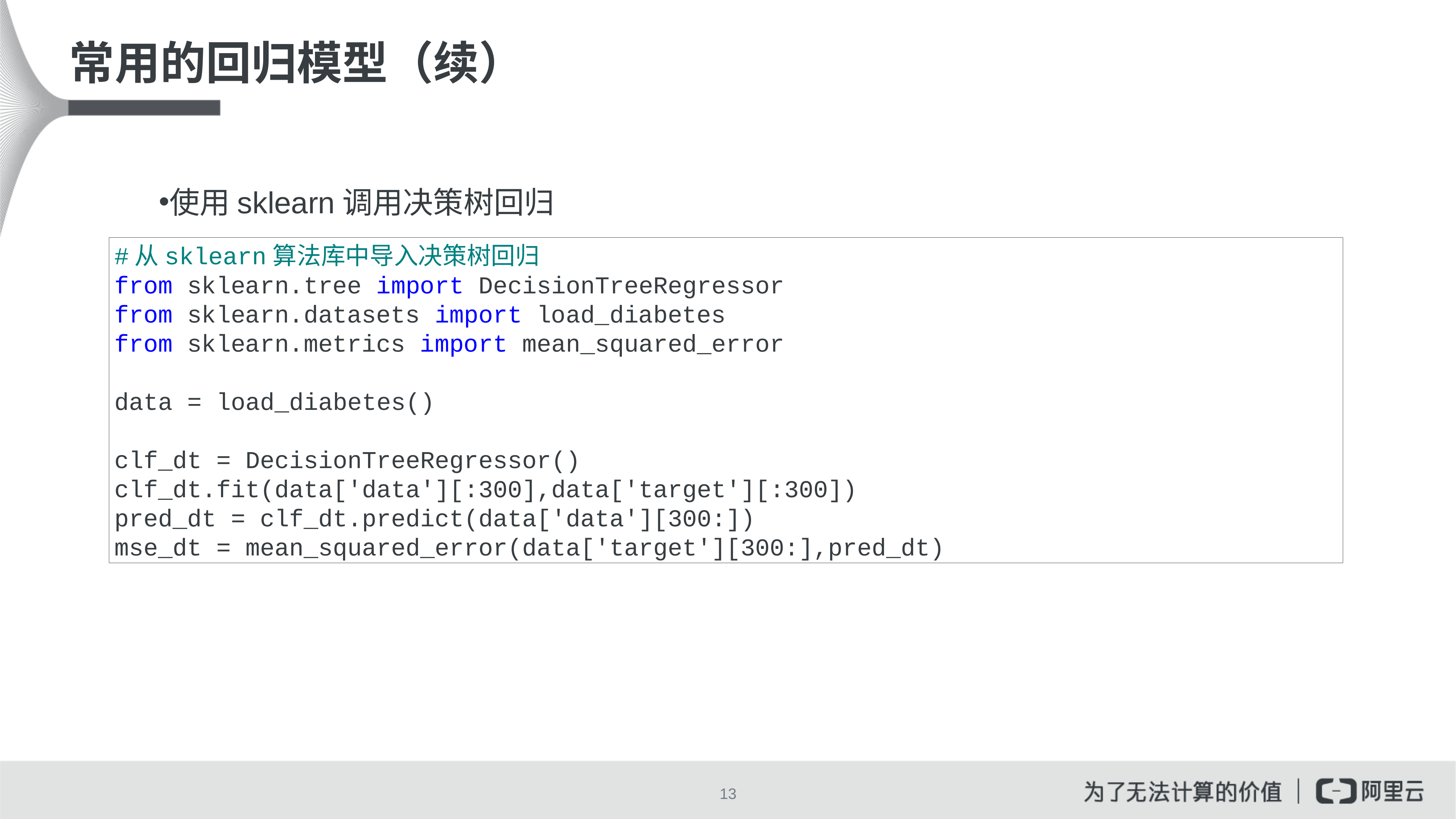

# 常用的回归模型（续）
使用sklearn调用决策树回归
#从sklearn算法库中导入决策树回归
from sklearn.tree import DecisionTreeRegressor
from sklearn.datasets import load_diabetes
from sklearn.metrics import mean_squared_error

data = load_diabetes()

clf_dt = DecisionTreeRegressor()
clf_dt.fit(data['data'][:300],data['target'][:300])
pred_dt = clf_dt.predict(data['data'][300:])
mse_dt = mean_squared_error(data['target'][300:],pred_dt)